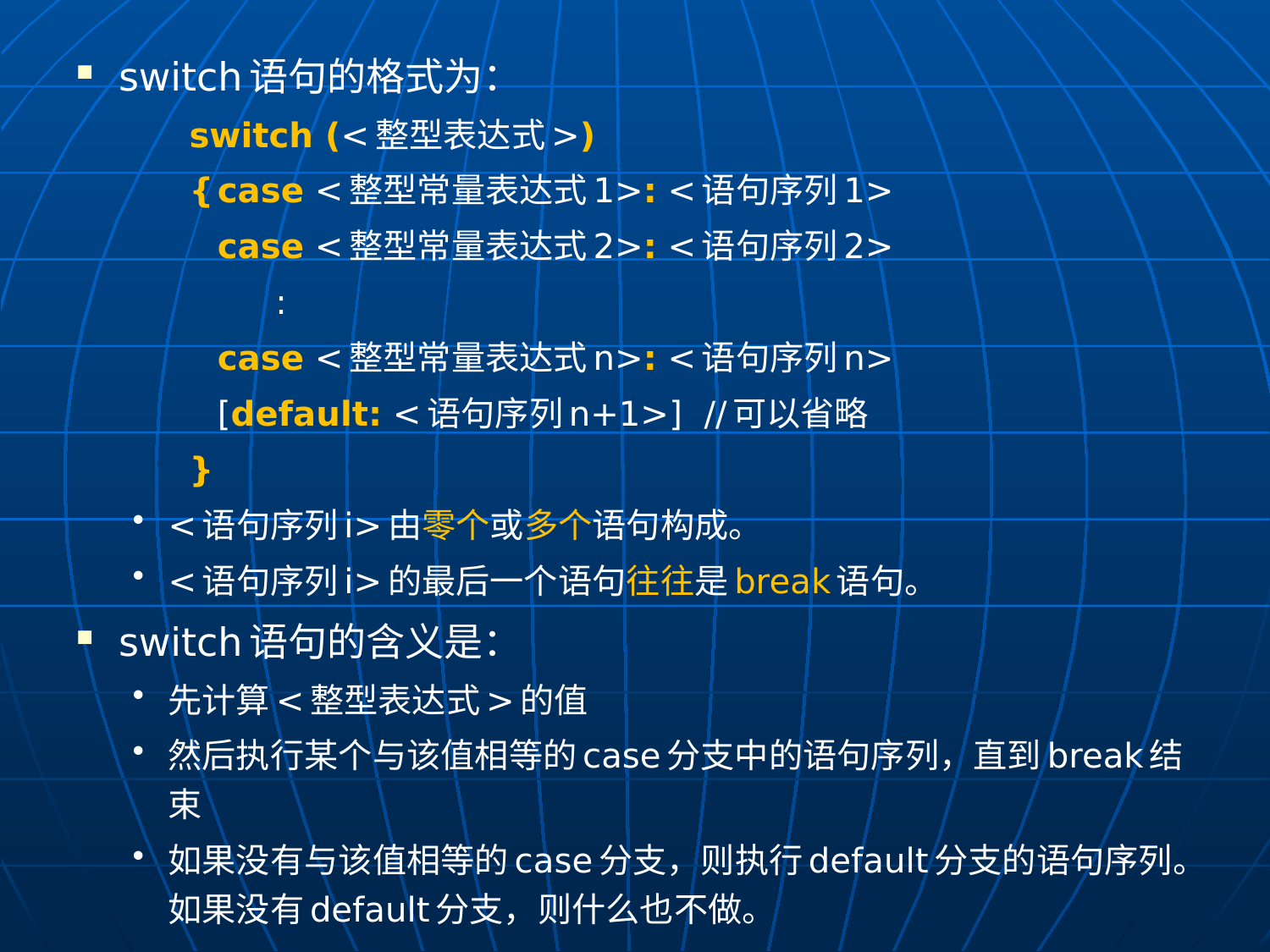

switch语句的格式为：
switch (<整型表达式>)
{	case <整型常量表达式1>: <语句序列1>
	case <整型常量表达式2>: <语句序列2>
        :
	case <整型常量表达式n>: <语句序列n>
	[default: <语句序列n+1>]  //可以省略
}
<语句序列i>由零个或多个语句构成。
<语句序列i>的最后一个语句往往是break语句。
switch语句的含义是：
先计算<整型表达式>的值
然后执行某个与该值相等的case分支中的语句序列，直到break结束
如果没有与该值相等的case分支，则执行default分支的语句序列。如果没有default分支，则什么也不做。